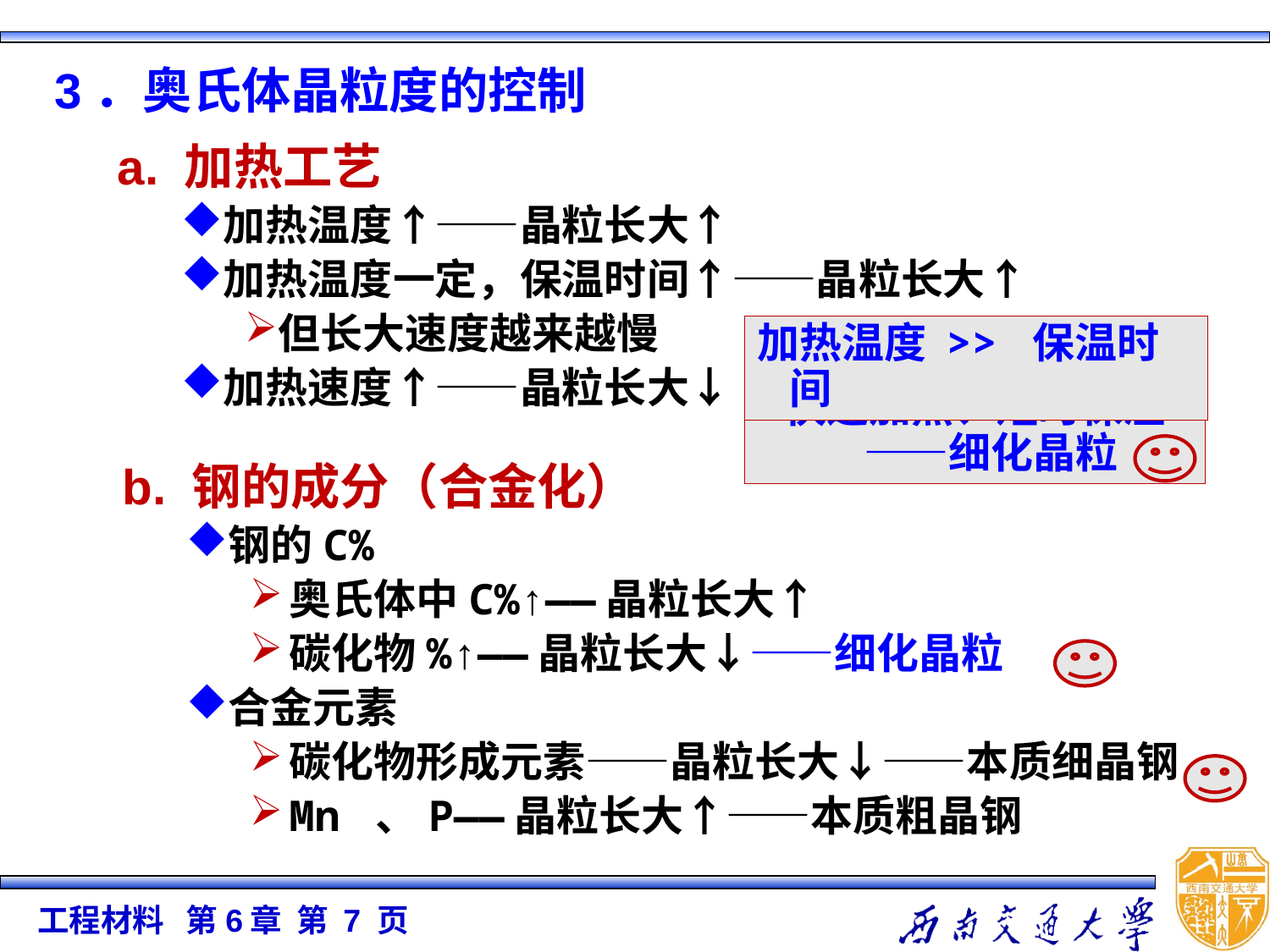

# 3．奥氏体晶粒度的控制
a. 加热工艺
加热温度↑——晶粒长大↑
加热温度一定，保温时间↑——晶粒长大↑
但长大速度越来越慢
加热速度↑——晶粒长大↓
加热温度 >> 保温时间
快速加热、短时保温——细化晶粒

b. 钢的成分（合金化）
钢的C%
奥氏体中C%↑——晶粒长大↑
碳化物%↑——晶粒长大↓——细化晶粒
合金元素
碳化物形成元素——晶粒长大↓——本质细晶钢
Mn 、P——晶粒长大↑——本质粗晶钢